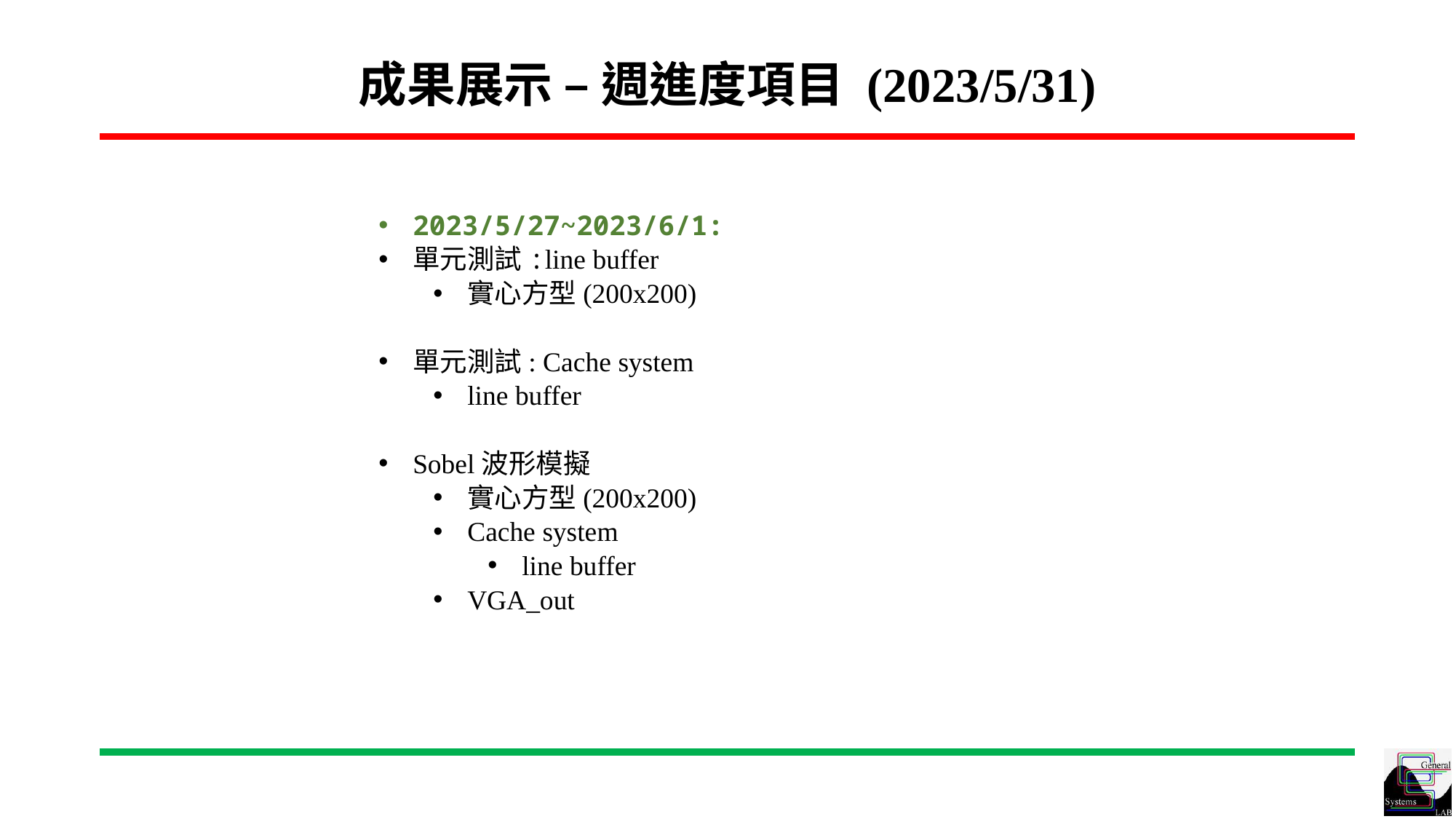

# 成果展示 – 週進度項目 (2023/5/31)
2023/5/27~2023/6/1:
單元測試:line buffer
實心方型(200x200)

單元測試: Cache system
line buffer

Sobel波形模擬
實心方型(200x200)
Cache system
line buffer
VGA_out